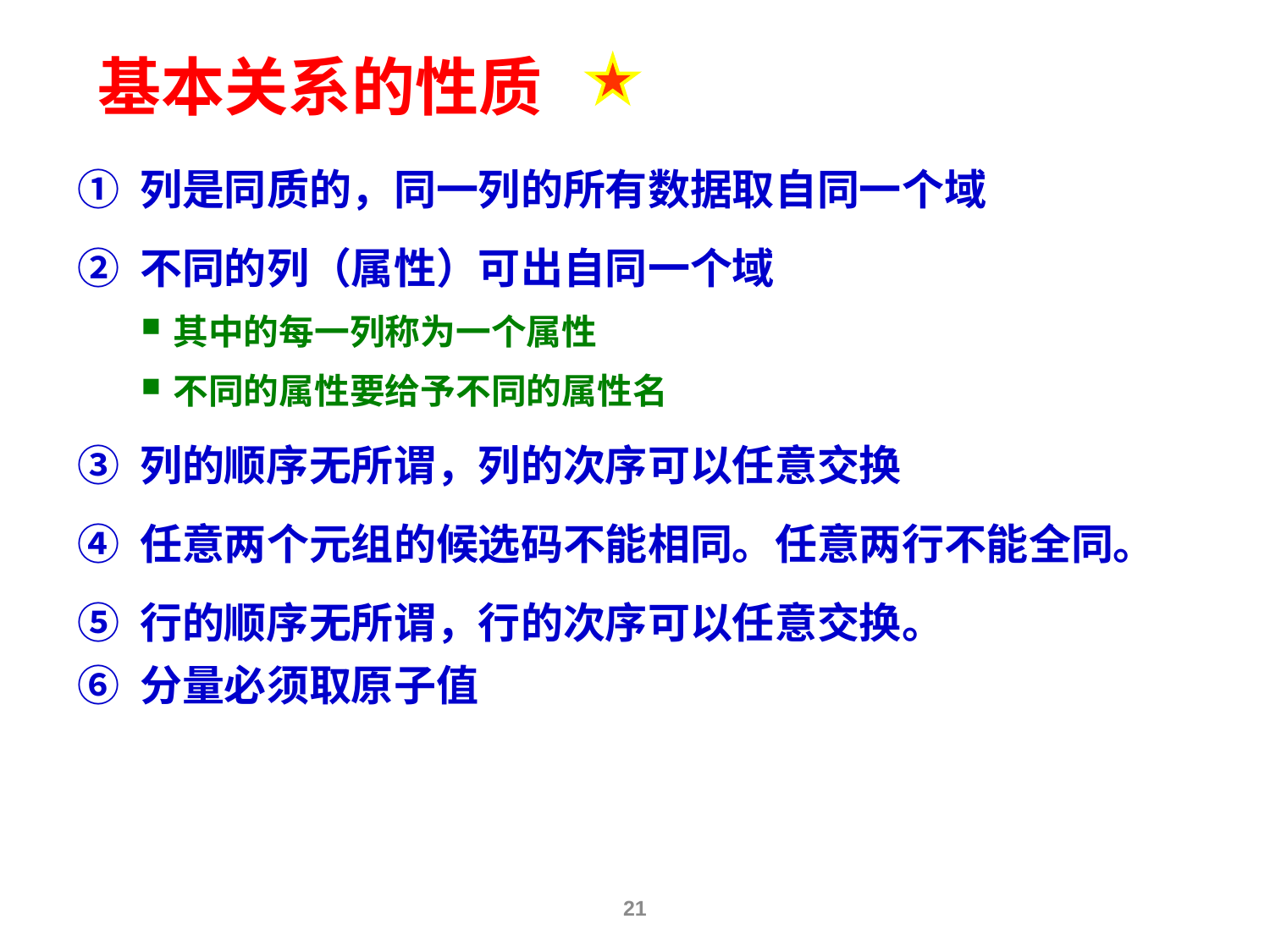

# 基本关系的性质

① 列是同质的，同一列的所有数据取自同一个域
② 不同的列（属性）可出自同一个域
其中的每一列称为一个属性
不同的属性要给予不同的属性名
③ 列的顺序无所谓，列的次序可以任意交换
④ 任意两个元组的候选码不能相同。任意两行不能全同。
⑤ 行的顺序无所谓，行的次序可以任意交换。
⑥ 分量必须取原子值
21